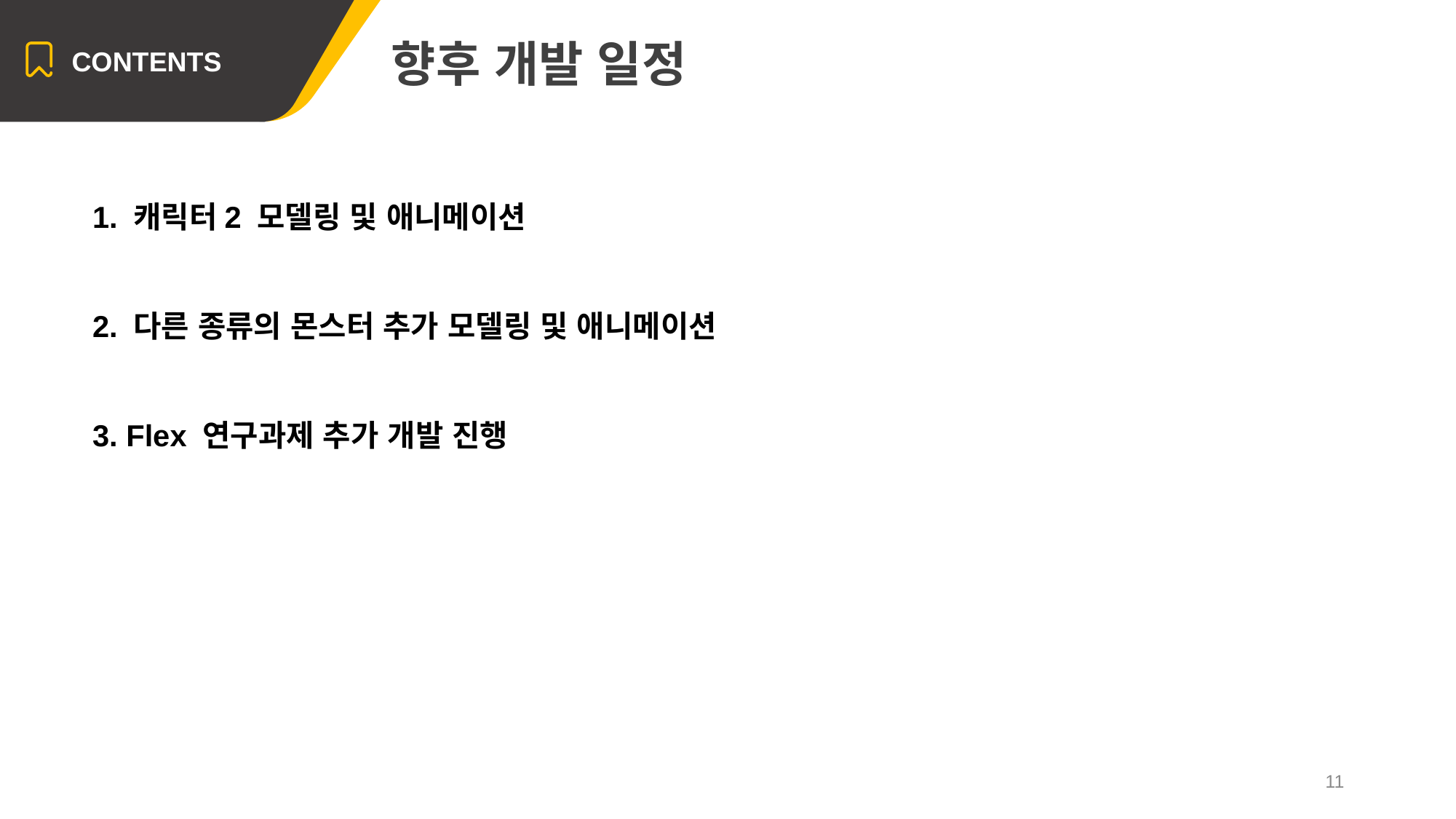

CONTENTS

향후 개발 일정

1. 캐릭터2 모델링 및 애니메이션

2. 다른 종류의 몬스터 추가 모델링 및 애니메이션

3. Flex 연구과제 추가 개발 진행
11